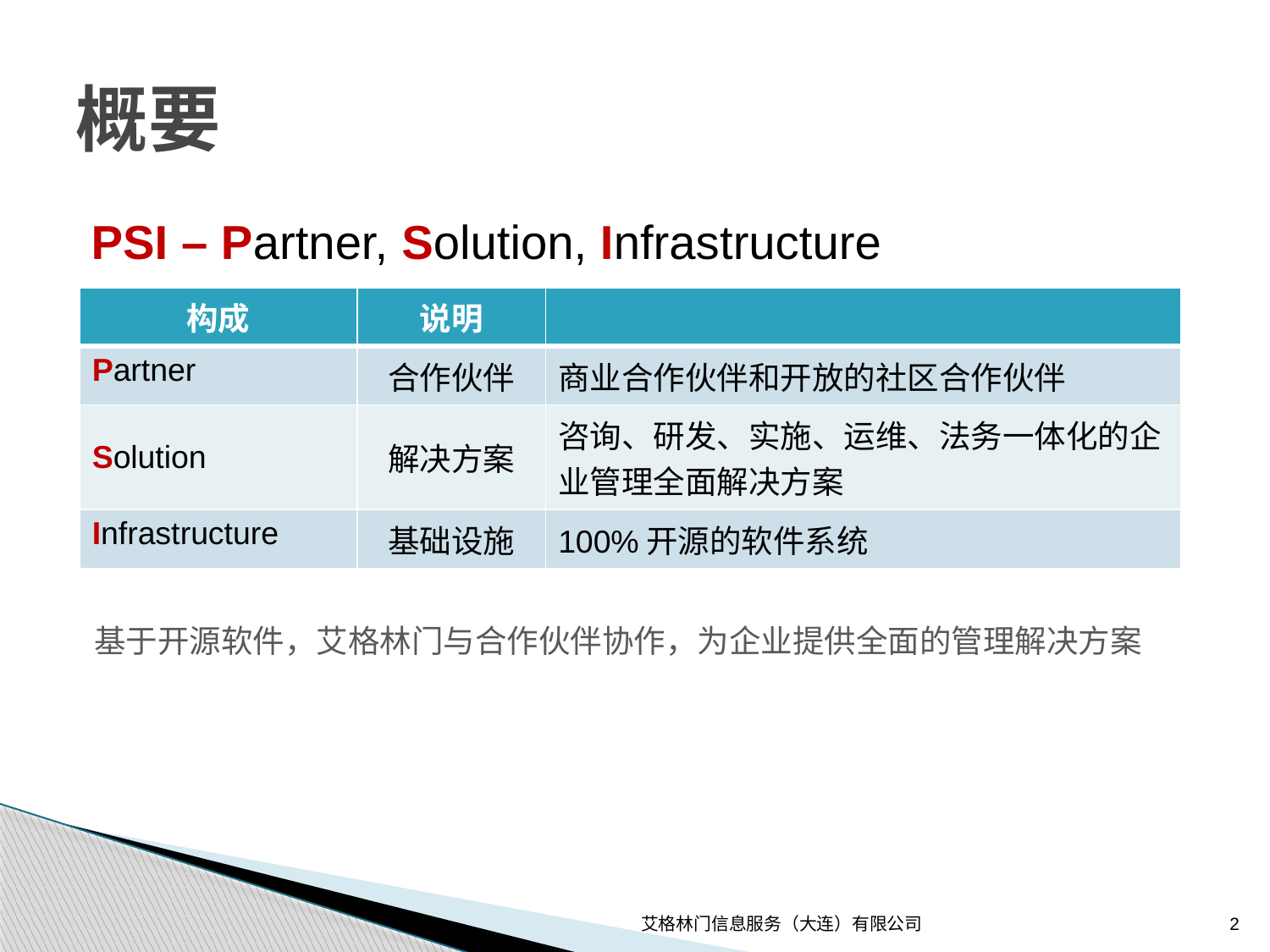

# 概要
PSI – Partner, Solution, Infrastructure

| 构成 | 说明 |  |
| --- | --- | --- |
| Partner | 合作伙伴 | 商业合作伙伴和开放的社区合作伙伴 |
| Solution | 解决方案 | 咨询、研发、实施、运维、法务一体化的企业管理全面解决方案 |
| Infrastructure | 基础设施 | 100%开源的软件系统 |
基于开源软件，艾格林门与合作伙伴协作，为企业提供全面的管理解决方案
艾格林门信息服务（大连）有限公司
2